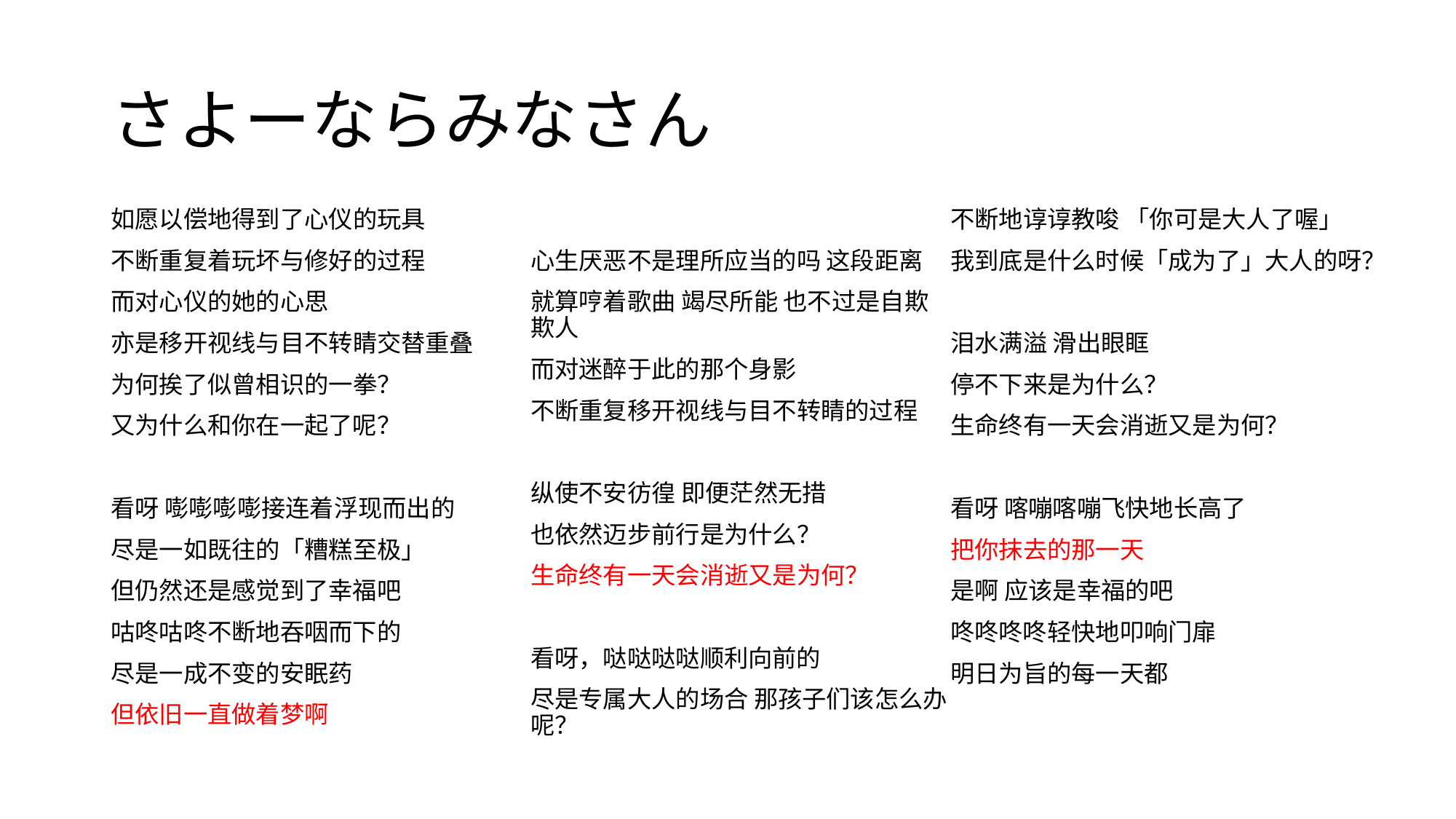

# さよーならみなさん
如愿以偿地得到了心仪的玩具
不断重复着玩坏与修好的过程
而对心仪的她的心思
亦是移开视线与目不转睛交替重叠
为何挨了似曾相识的一拳？
又为什么和你在一起了呢？

看呀 嘭嘭嘭嘭接连着浮现而出的
尽是一如既往的「糟糕至极」
但仍然还是感觉到了幸福吧
咕咚咕咚不断地吞咽而下的
尽是一成不变的安眠药
但依旧一直做着梦啊

心生厌恶不是理所应当的吗 这段距离
就算哼着歌曲 竭尽所能 也不过是自欺欺人
而对迷醉于此的那个身影
不断重复移开视线与目不转睛的过程

纵使不安彷徨 即便茫然无措
也依然迈步前行是为什么？
生命终有一天会消逝又是为何？

看呀，哒哒哒哒顺利向前的
尽是专属大人的场合 那孩子们该怎么办呢？
不断地谆谆教唆 「你可是大人了喔」
我到底是什么时候「成为了」大人的呀？

泪水满溢 滑出眼眶
停不下来是为什么？
生命终有一天会消逝又是为何？

看呀 喀嘣喀嘣飞快地长高了
把你抹去的那一天
是啊 应该是幸福的吧
咚咚咚咚轻快地叩响门扉
明日为旨的每一天都